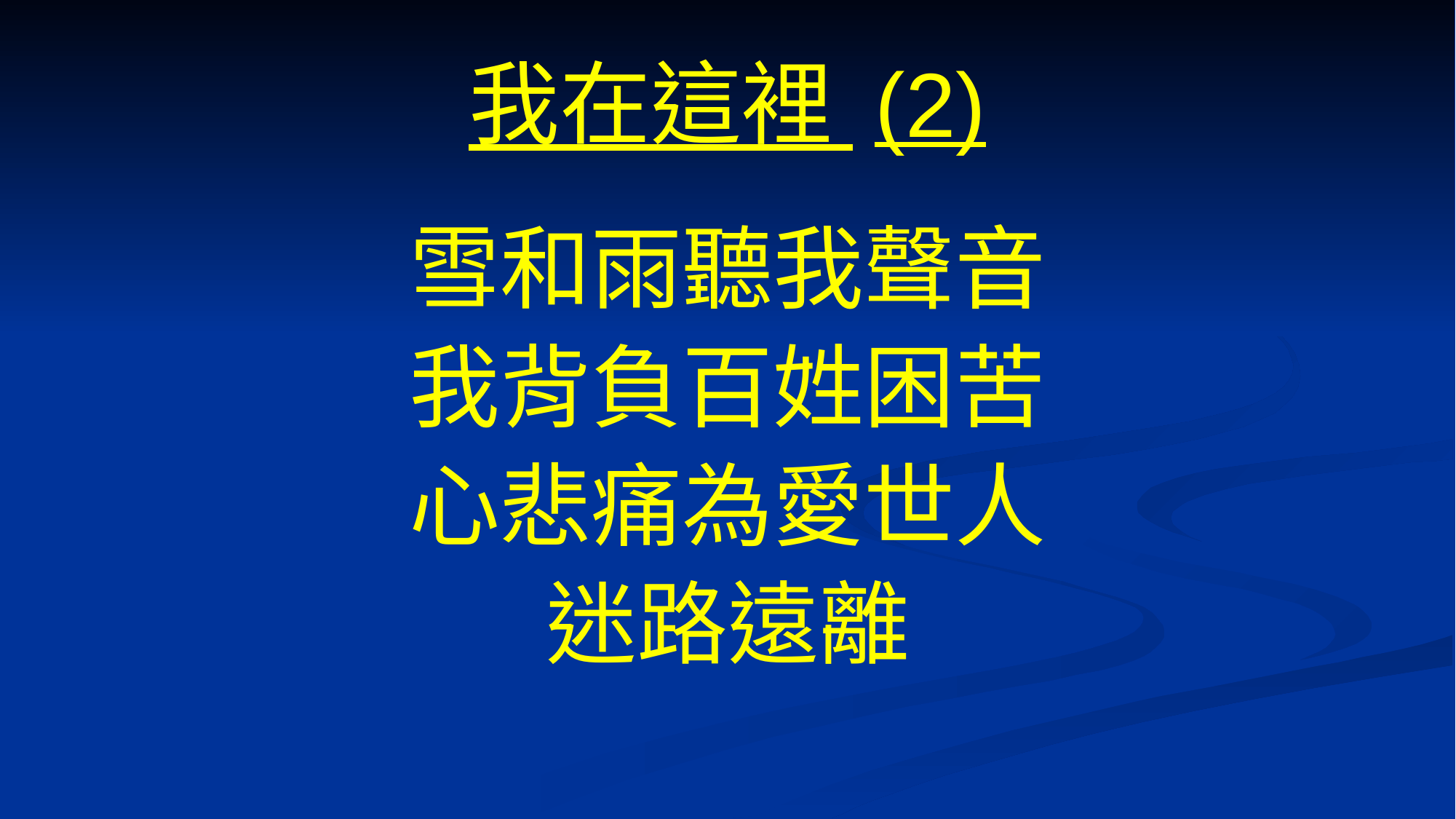

# 我在這裡 (2)
雪和雨聽我聲音
我背負百姓困苦
心悲痛為愛世人
迷路遠離